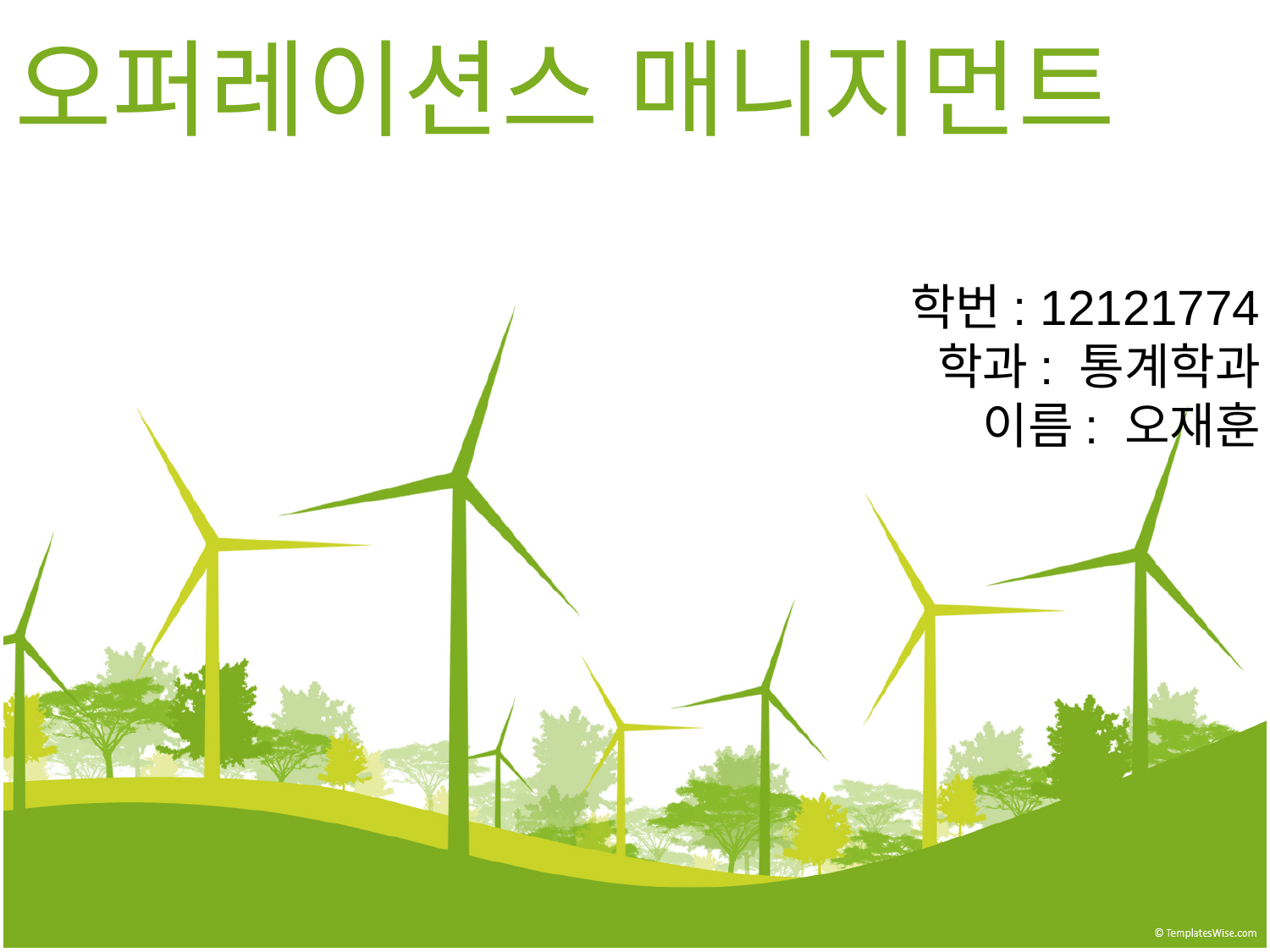

오퍼레이션스 매니지먼트

        학번: 12121774
      학과: 통계학과
   이름: 오재훈